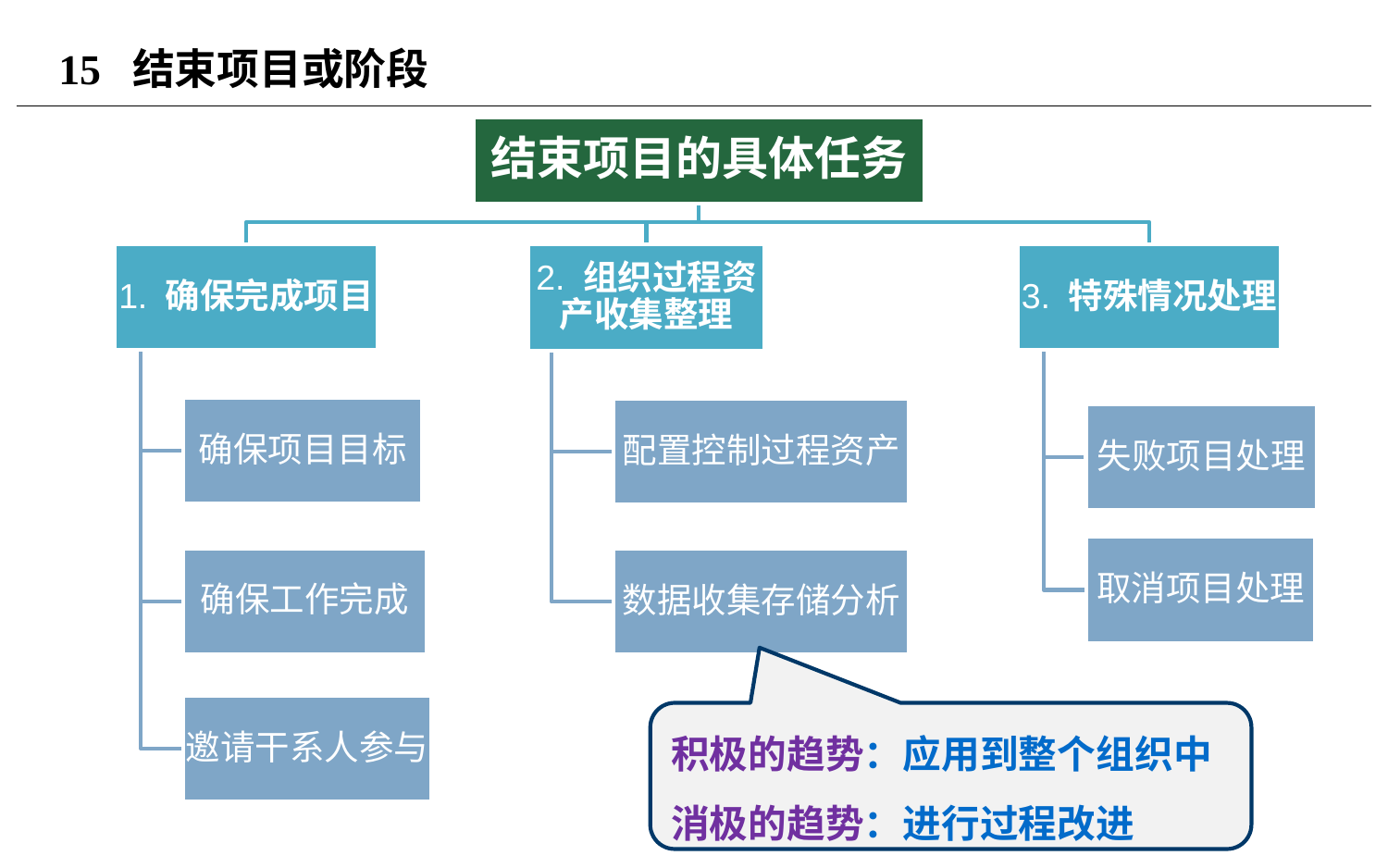

# 15  结束项目或阶段
结束项目的具体任务
1. 确保完成项目
确保项目目标
确保工作完成
邀请干系人参与
2. 组织过程资产收集整理
配置控制过程资产
数据收集存储分析
3. 特殊情况处理
失败项目处理
取消项目处理

积极的趋势：应用到整个组织中
消极的趋势：进行过程改进